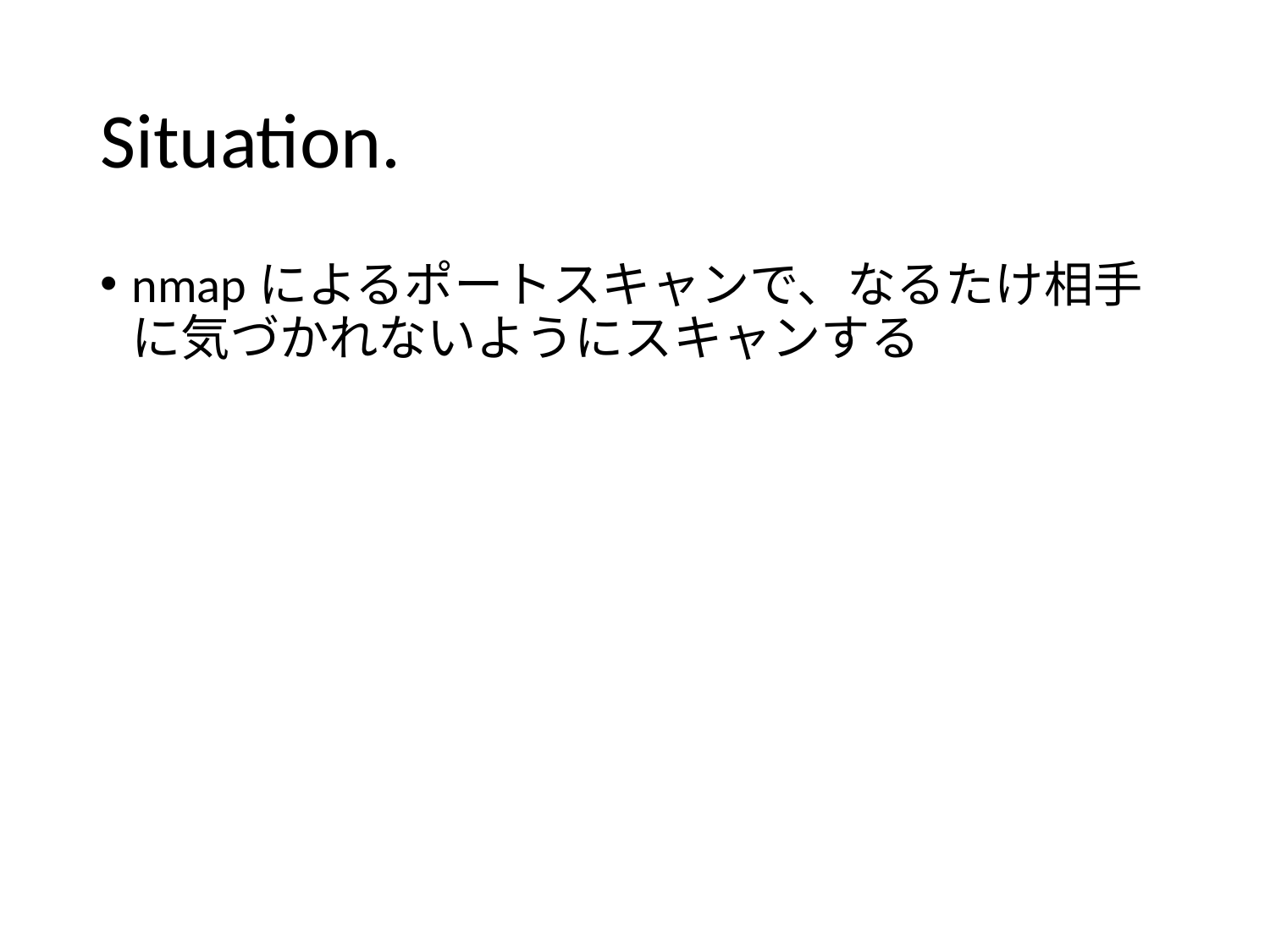

# Situation.
nmapによるポートスキャンで、なるたけ相手に気づかれないようにスキャンする